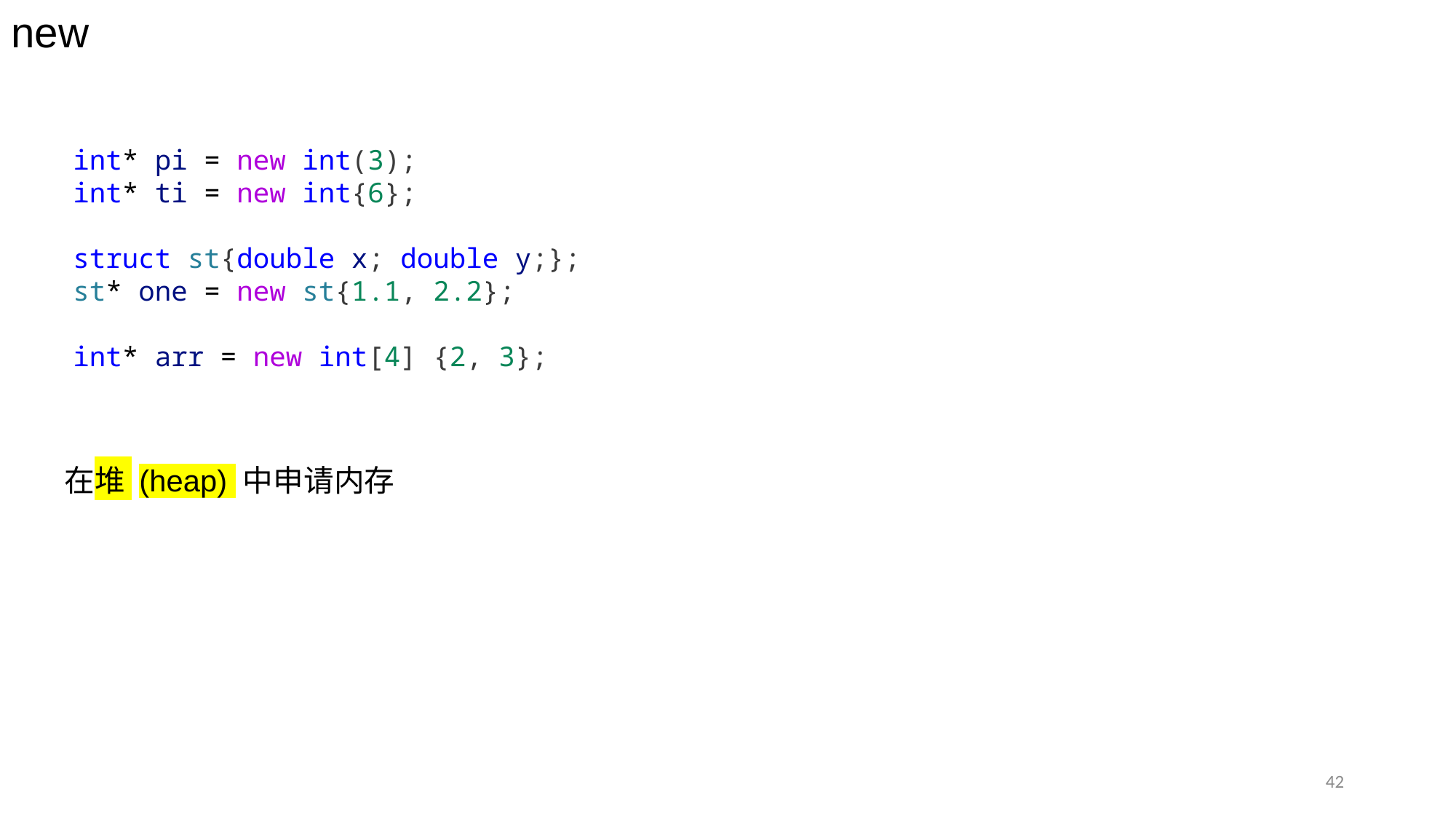

new
int* pi = new int(3);
int* ti = new int{6};
struct st{double x; double y;};
st* one = new st{1.1, 2.2};
int* arr = new int[4] {2, 3};
在堆 (heap) 中申请内存
42